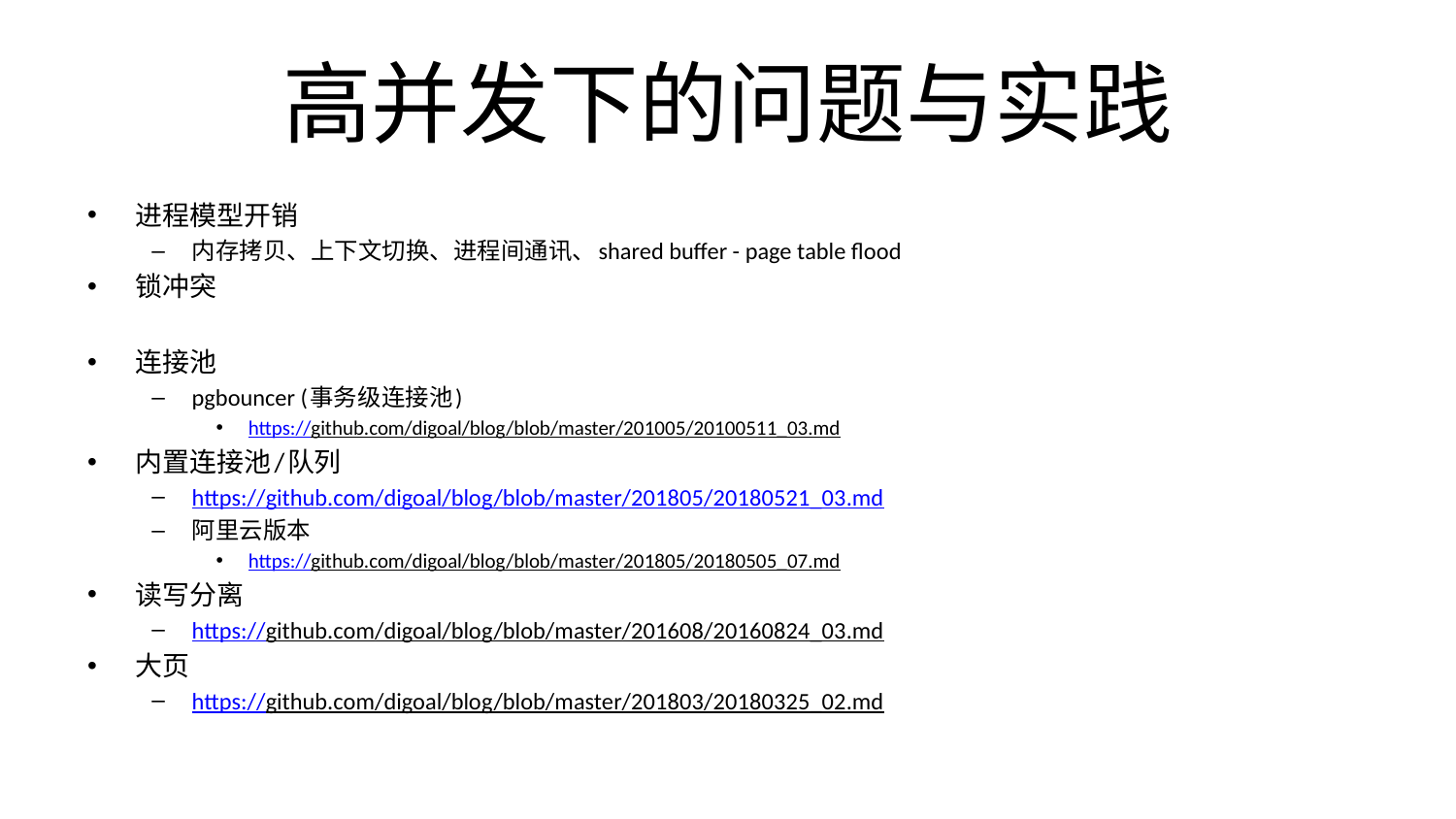

# 高并发下的问题与实践
进程模型开销
内存拷贝、上下文切换、进程间通讯、shared buffer - page table flood
锁冲突

连接池
pgbouncer (事务级连接池)
https://github.com/digoal/blog/blob/master/201005/20100511_03.md
内置连接池/队列
https://github.com/digoal/blog/blob/master/201805/20180521_03.md
阿里云版本
https://github.com/digoal/blog/blob/master/201805/20180505_07.md
读写分离
https://github.com/digoal/blog/blob/master/201608/20160824_03.md
大页
https://github.com/digoal/blog/blob/master/201803/20180325_02.md